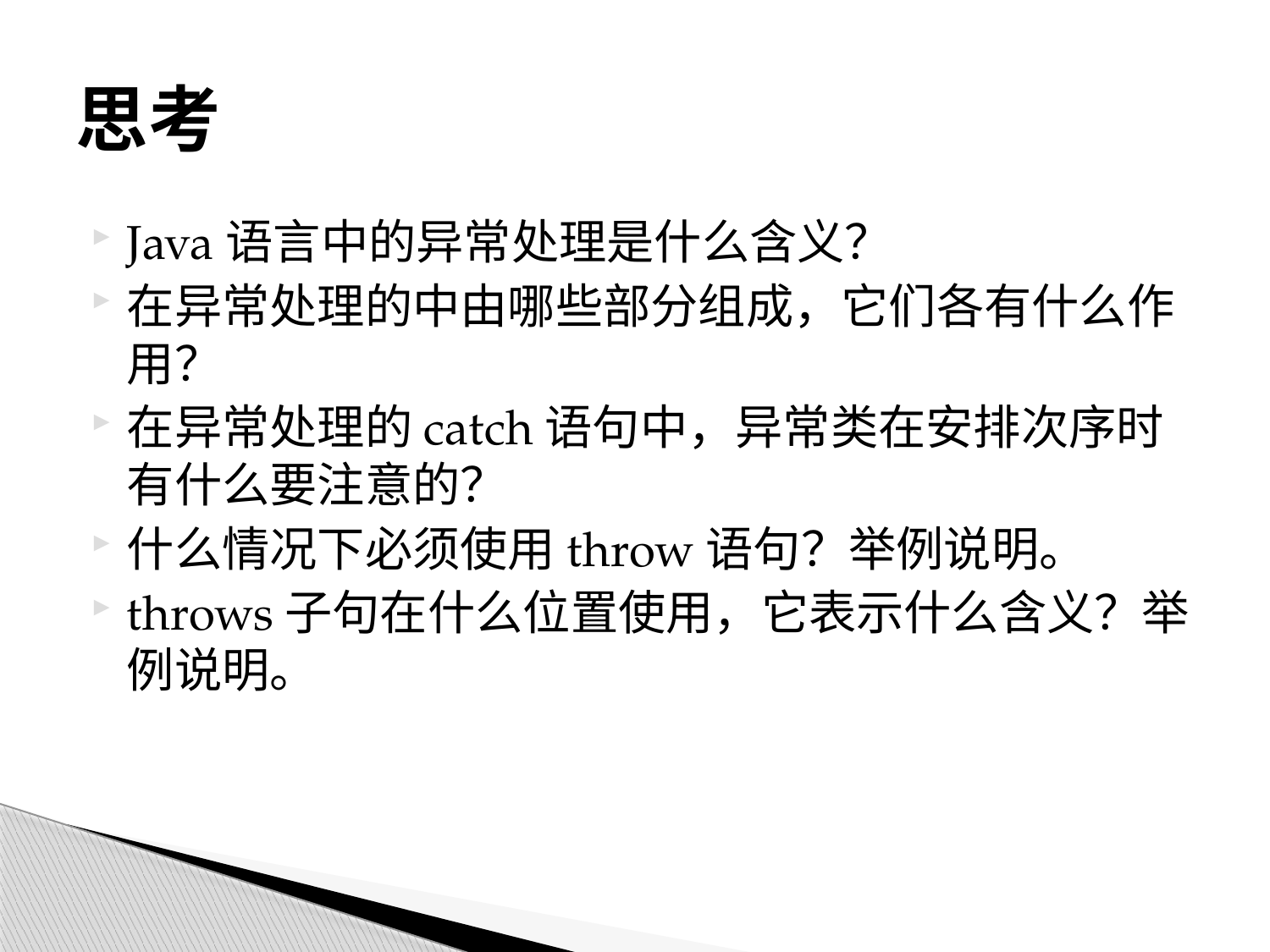

# 思考
Java语言中的异常处理是什么含义？
在异常处理的中由哪些部分组成，它们各有什么作用？
在异常处理的catch语句中，异常类在安排次序时有什么要注意的？
什么情况下必须使用throw语句？举例说明。
throws子句在什么位置使用，它表示什么含义？举例说明。